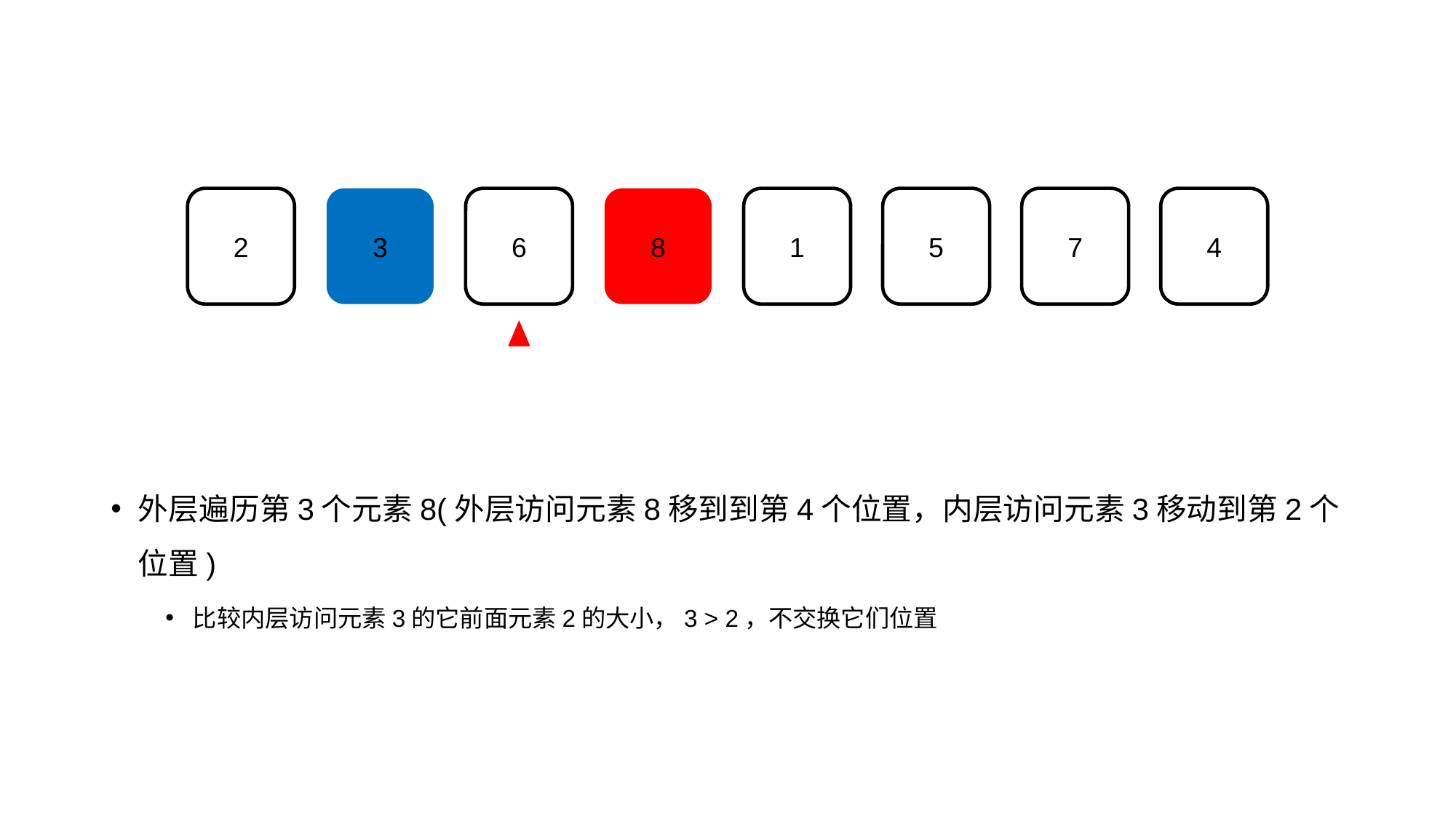

2
3
6
8
1
5
7
4

外层遍历第3个元素8(外层访问元素8移到到第4个位置，内层访问元素3移动到第2个位置)
比较内层访问元素3的它前面元素2的大小，3 > 2，不交换它们位置